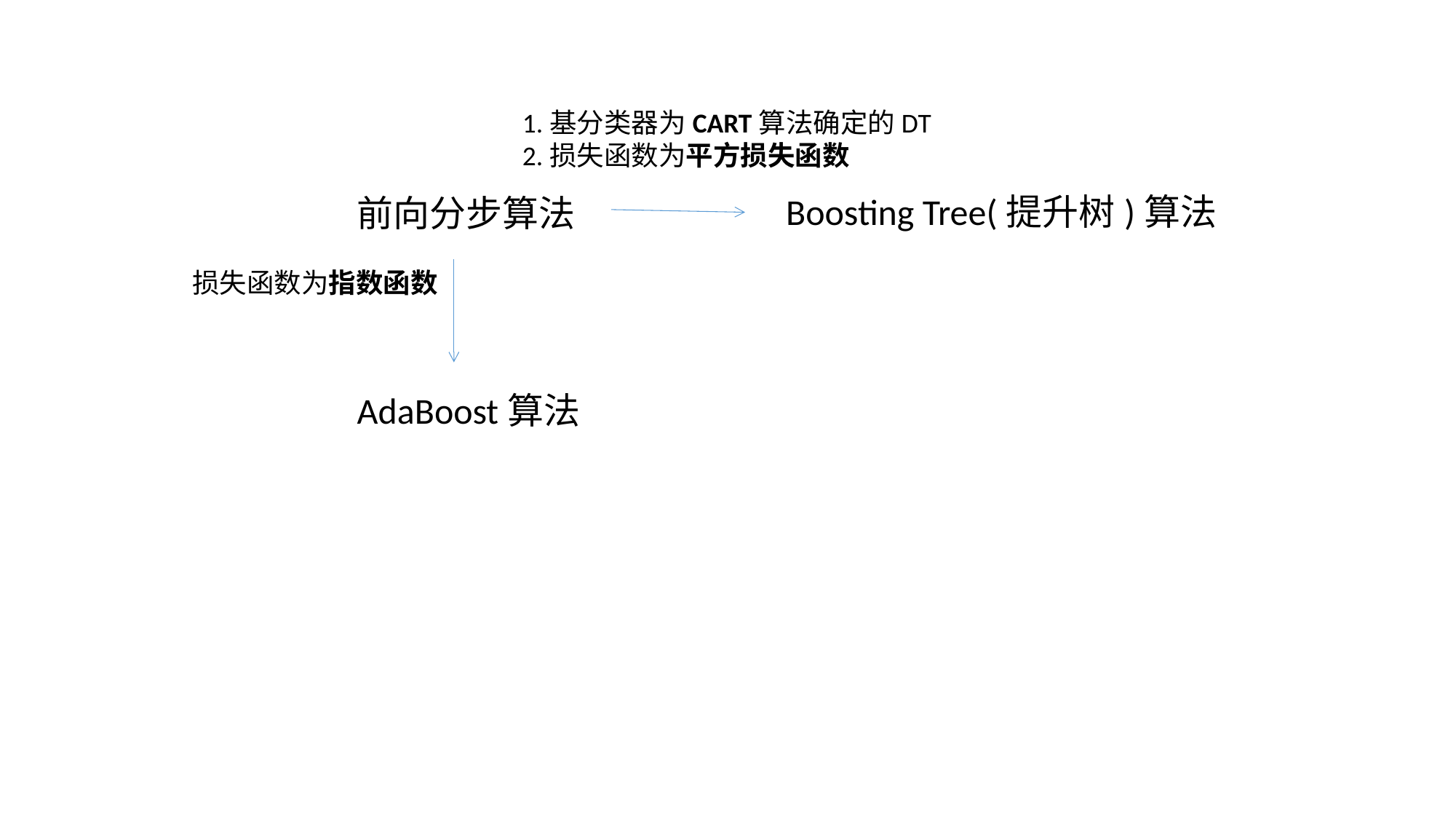

1.基分类器为CART算法确定的DT
2.损失函数为平方损失函数
Boosting Tree(提升树)算法
前向分步算法
损失函数为指数函数
AdaBoost算法